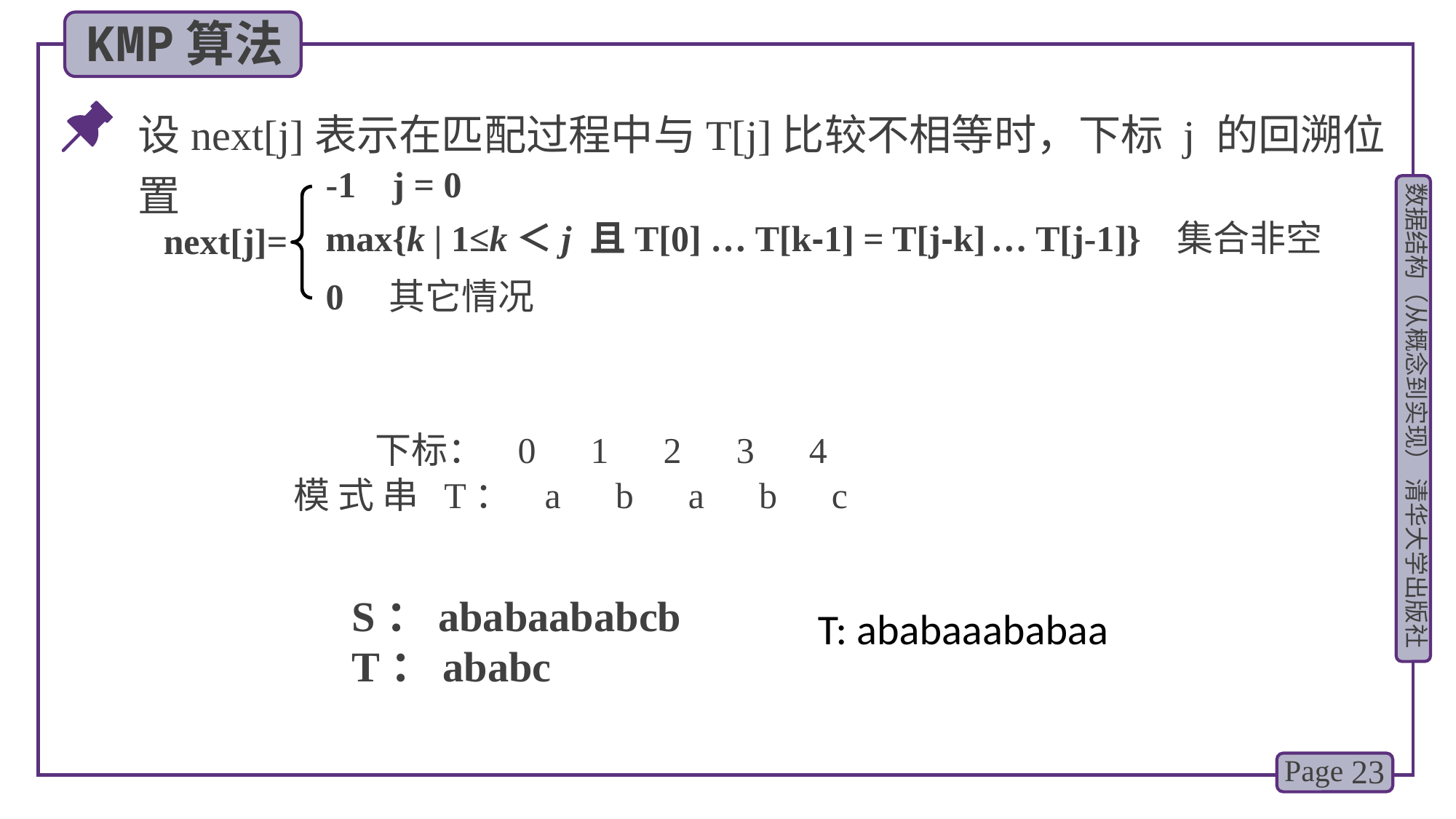

KMP算法

设next[j]表示在匹配过程中与T[j]比较不相等时，下标 j 的回溯位置

-1    j = 0
max{k | 1≤k＜j 且T[0] … T[k-1] = T[j-k] … T[j-1]}   集合非空
0    其它情况

next[j]=
           下标：   0      1      2      3      4
 模 式 串  T：   a      b      a      b      c
S：ababaababcb
T：ababc
T: ababaaababaa